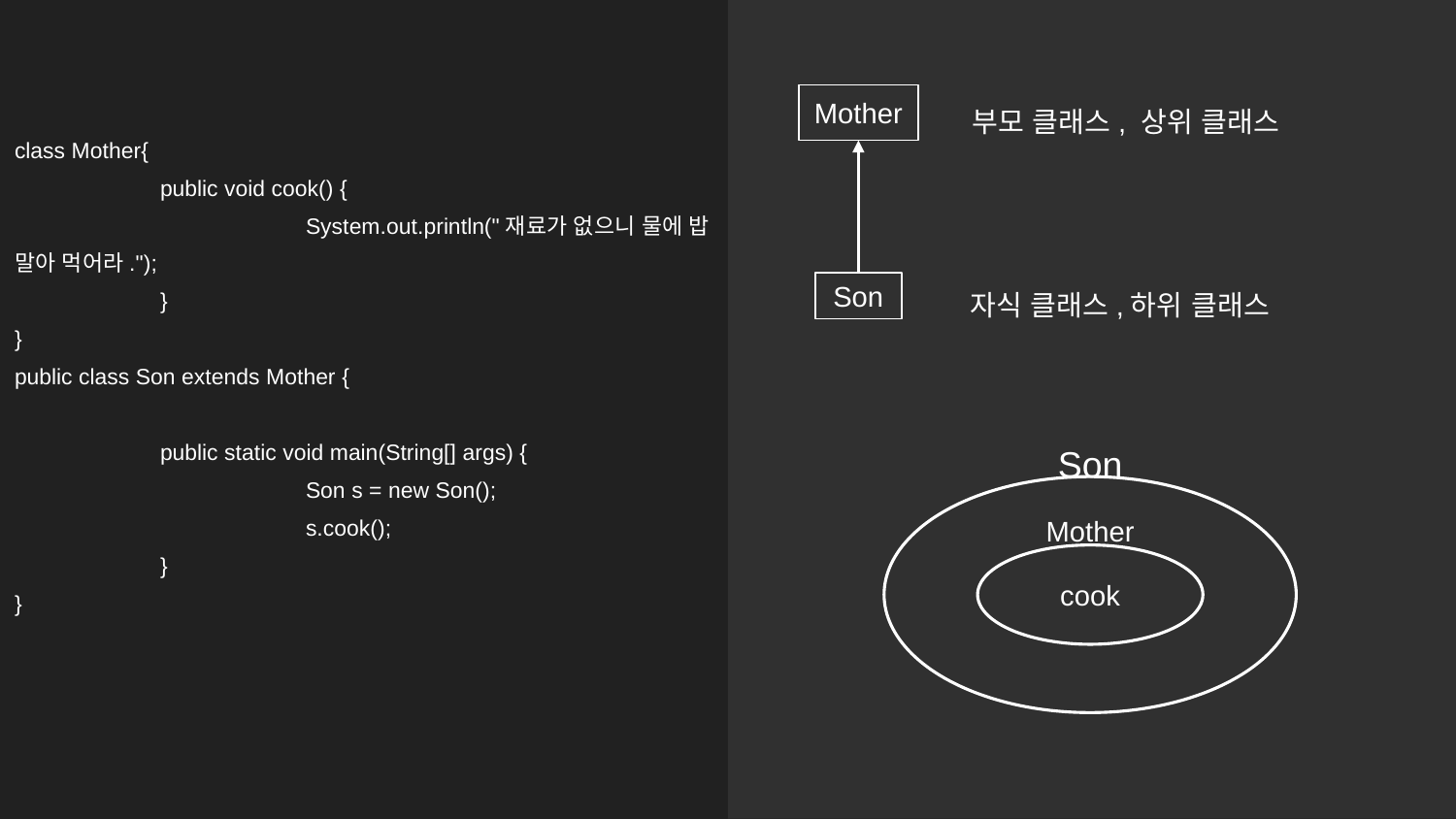

class Mother{
	public void cook() {
		System.out.println("재료가 없으니 물에 밥 말아 먹어라.");
	}
}
public class Son extends Mother {

	public static void main(String[] args) {
		Son s = new Son();
		s.cook();
	}
}

Mother
부모 클래스, 상위 클래스
자식 클래스,하위 클래스
Son
Son

Mother

cook